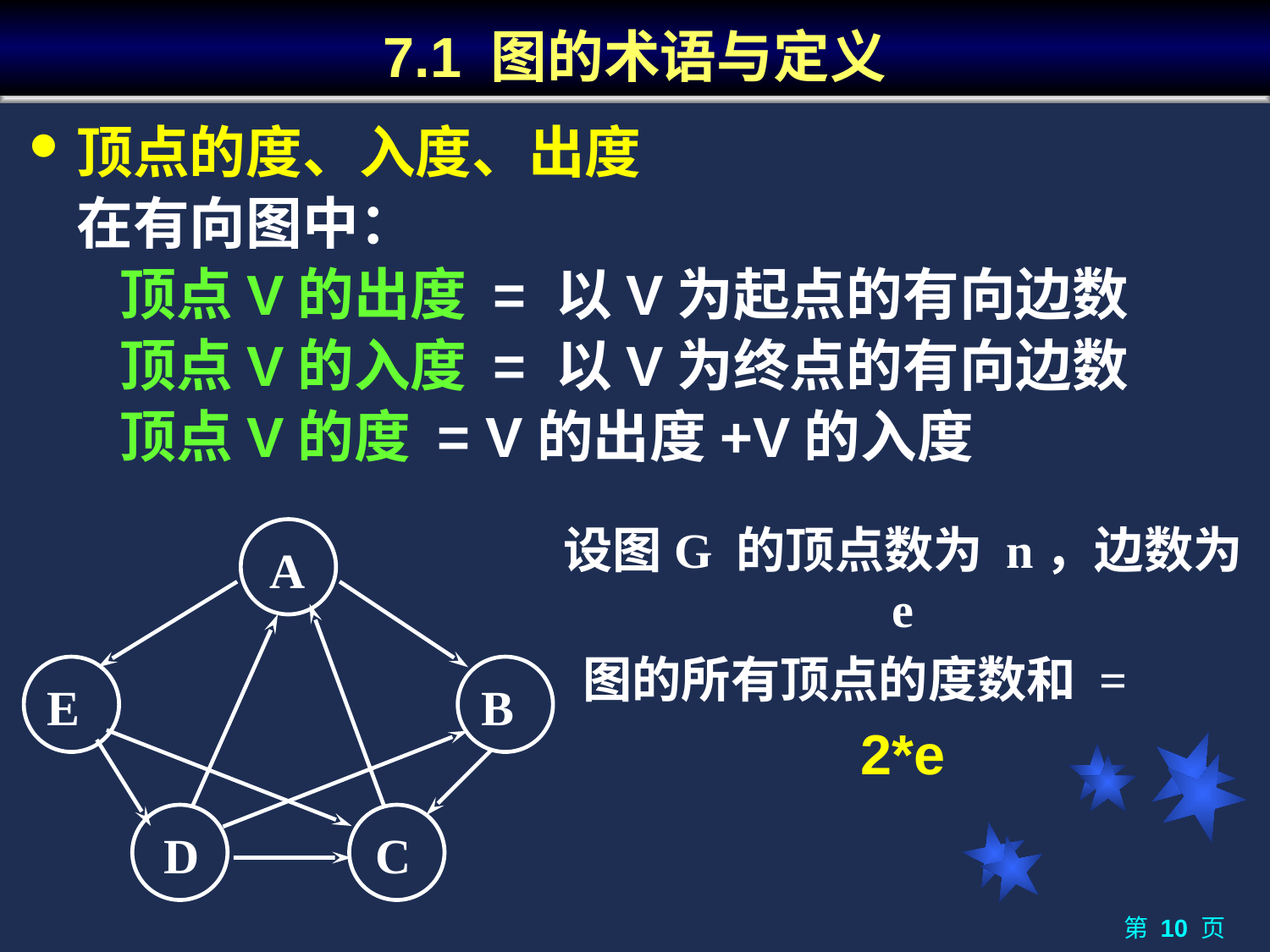

# 7.1 图的术语与定义
顶点的度、入度、出度
在有向图中：
      顶点V的出度 = 以V为起点的有向边数
      顶点V的入度 = 以V为终点的有向边数
      顶点V的度 = V的出度+V的入度

设图G 的顶点数为 n，边数为 e
  图的所有顶点的度数和 =
2*e

A

E
B

D
C

第 10 页